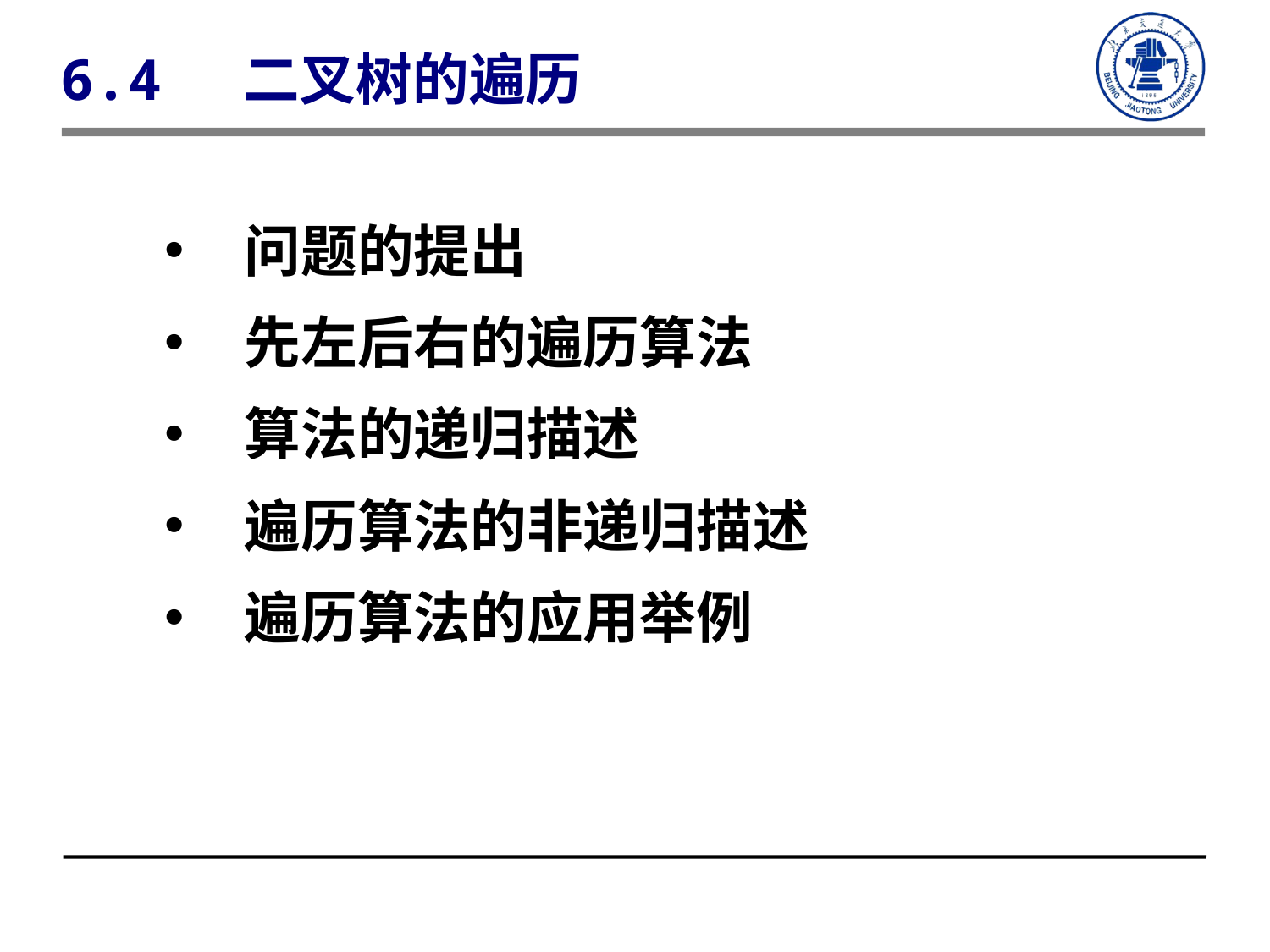

6.4  二叉树的遍历
问题的提出
先左后右的遍历算法
算法的递归描述
遍历算法的非递归描述
遍历算法的应用举例